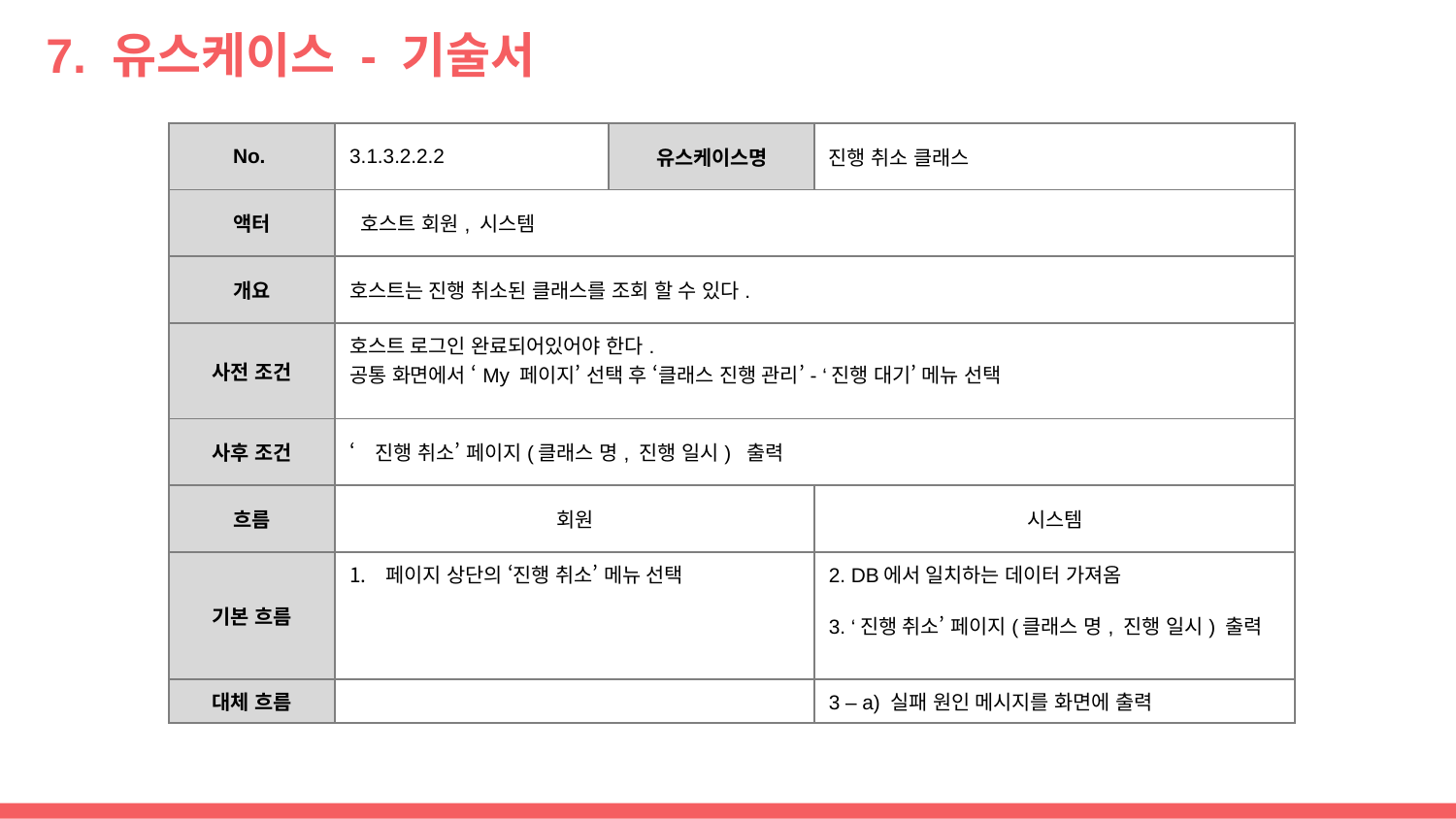

# 7. 유스케이스 - 기술서
| No. | 3.1.3.2.2.2 | 유스케이스명 | 진행 취소 클래스 |
| --- | --- | --- | --- |
| 액터 | 호스트 회원, 시스템 |  |  |
| 개요 | 호스트는 진행 취소된 클래스를 조회 할 수 있다. |  |  |
| 사전 조건 | 호스트 로그인 완료되어있어야 한다. 공통 화면에서 ‘My 페이지’ 선택 후 ‘클래스 진행 관리’- ‘진행 대기’ 메뉴 선택 |  |  |
| 사후 조건 | ‘진행 취소’ 페이지(클래스 명, 진행 일시) 출력 |  |  |
| 흐름 | 회원 |  | 시스템 |
| 기본 흐름 | 페이지 상단의 ‘진행 취소’ 메뉴 선택 |  | 2. DB에서 일치하는 데이터 가져옴 3. ‘진행 취소’ 페이지(클래스 명, 진행 일시) 출력 |
| 대체 흐름 |  |  | 3 – a) 실패 원인 메시지를 화면에 출력 |